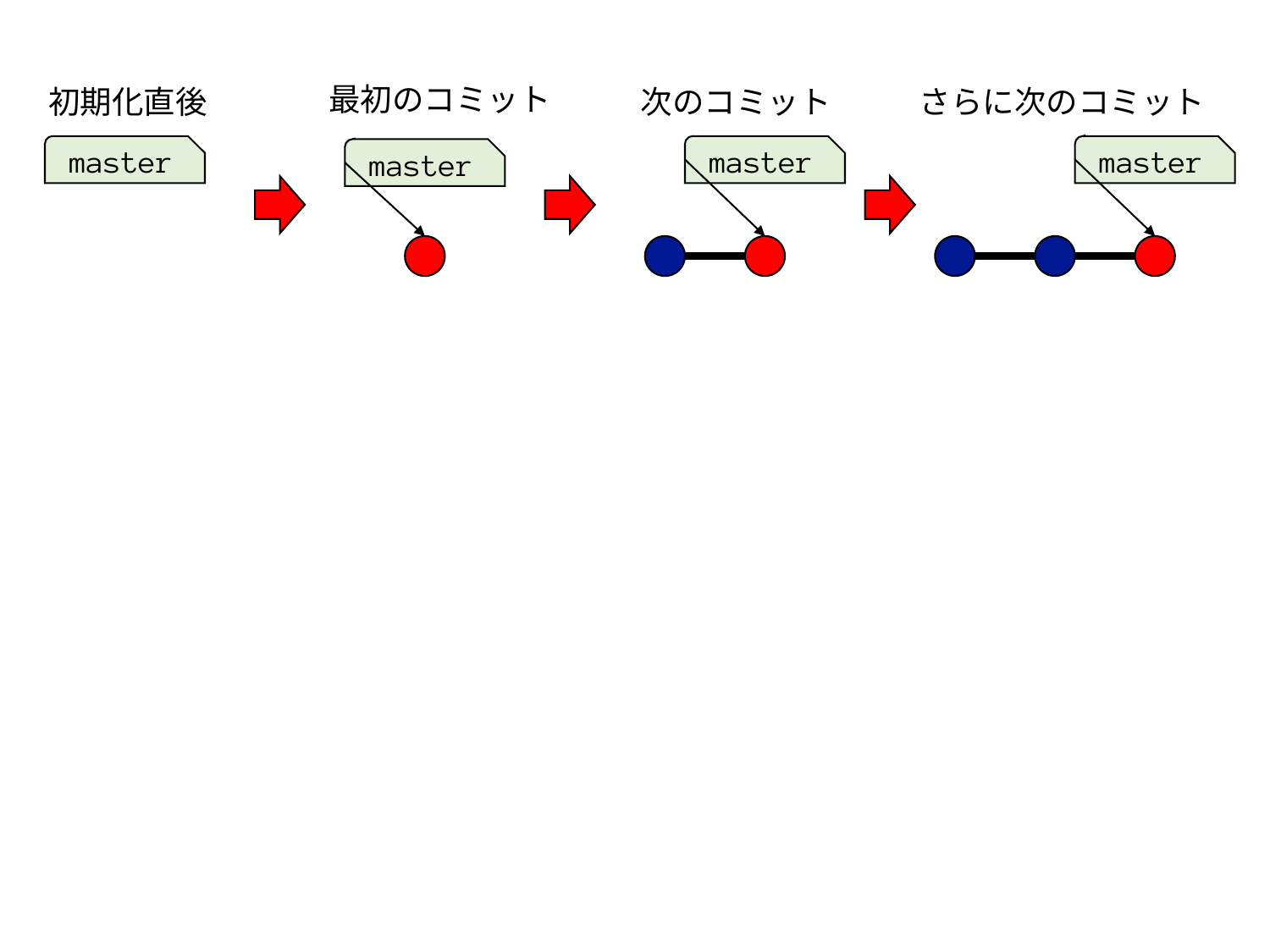

最初のコミット
初期化直後
次のコミット
さらに次のコミット
master
master
master
master